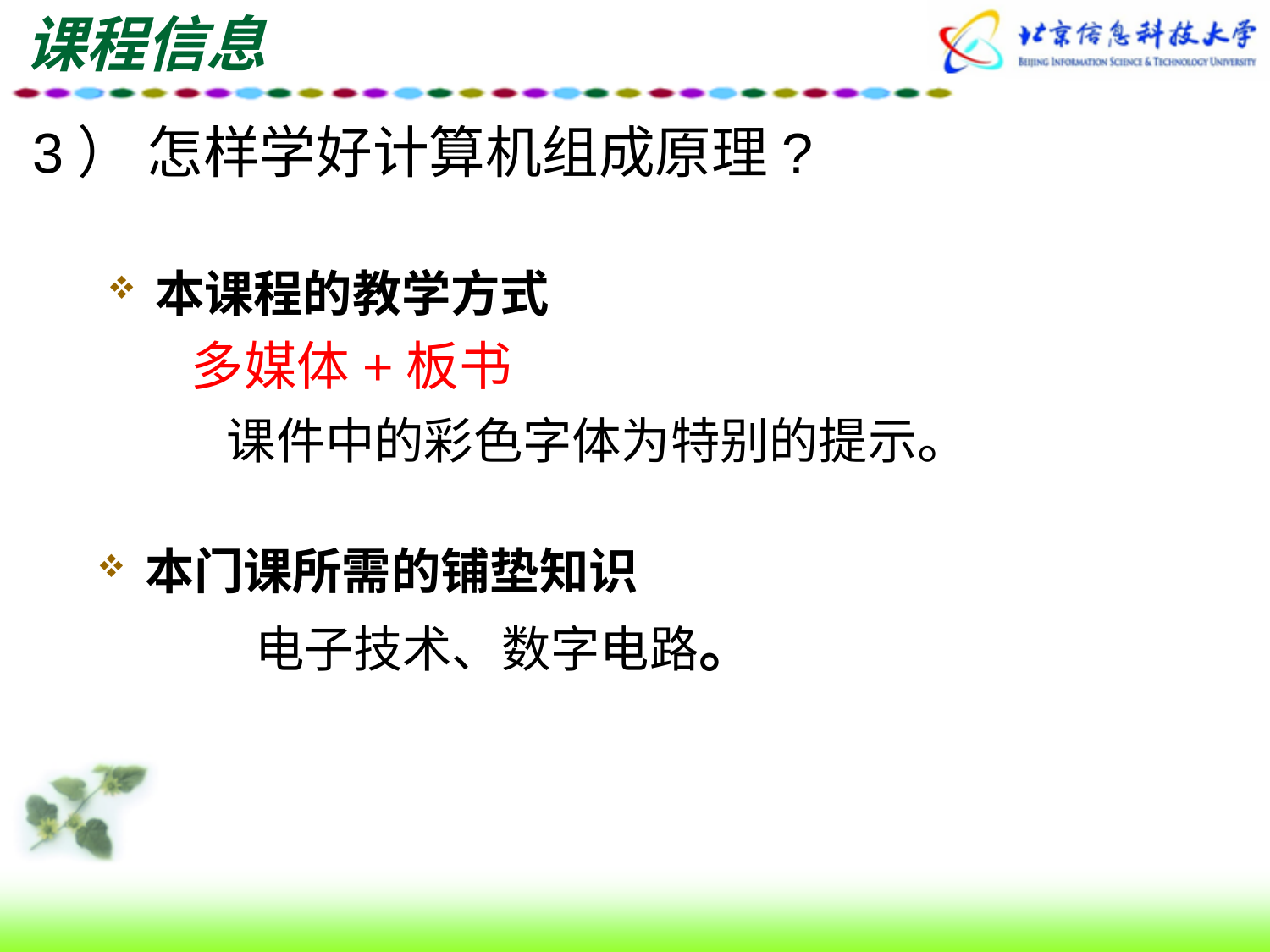

# 课程信息
3） 怎样学好计算机组成原理?
本课程的教学方式
      多媒体+板书
         课件中的彩色字体为特别的提示。

本门课所需的铺垫知识
             电子技术、数字电路。